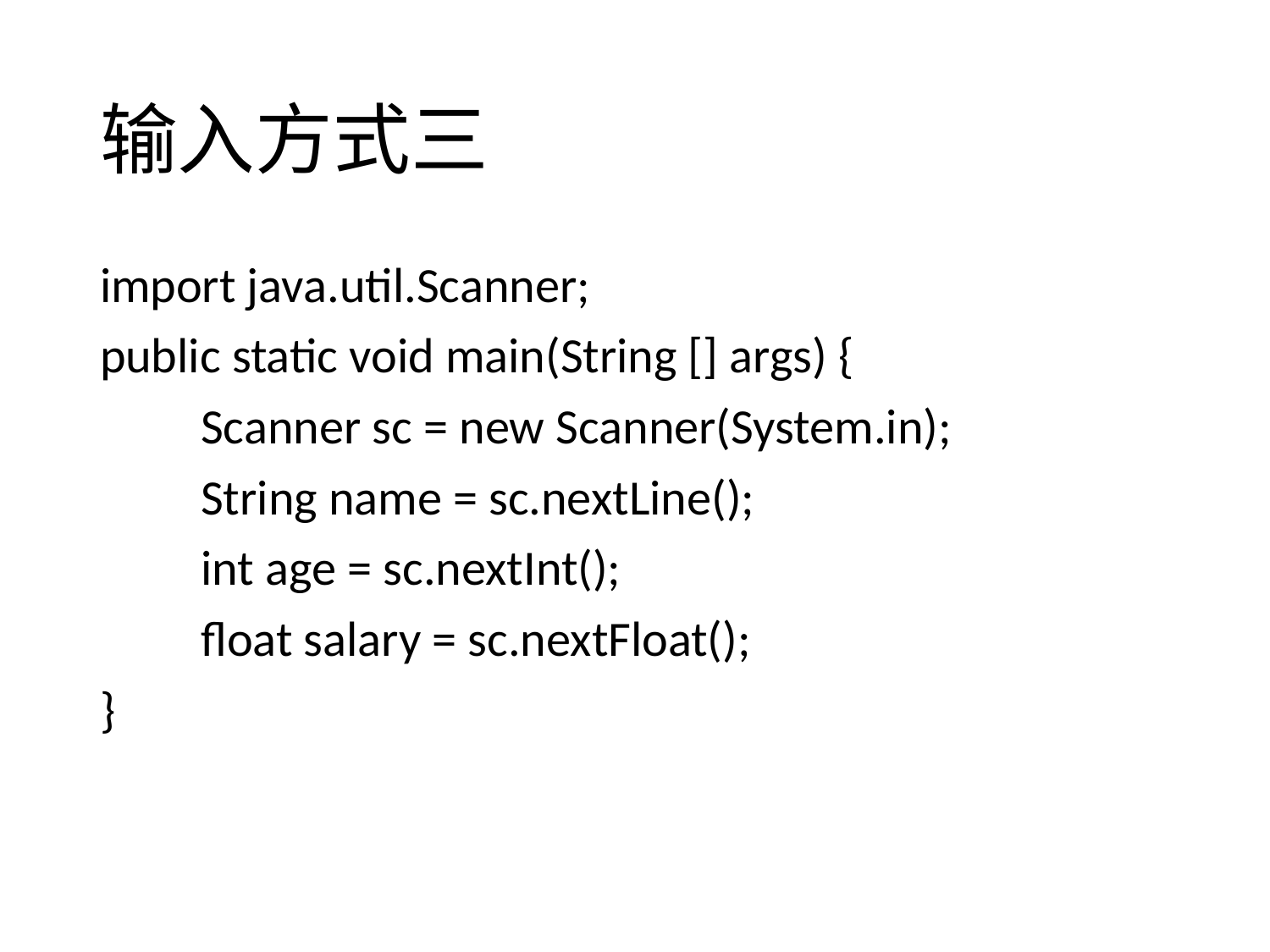

# 输入方式三
import java.util.Scanner;
public static void main(String [] args) {
         Scanner sc = new Scanner(System.in);
         String name = sc.nextLine();
         int age = sc.nextInt();
         float salary = sc.nextFloat();
}